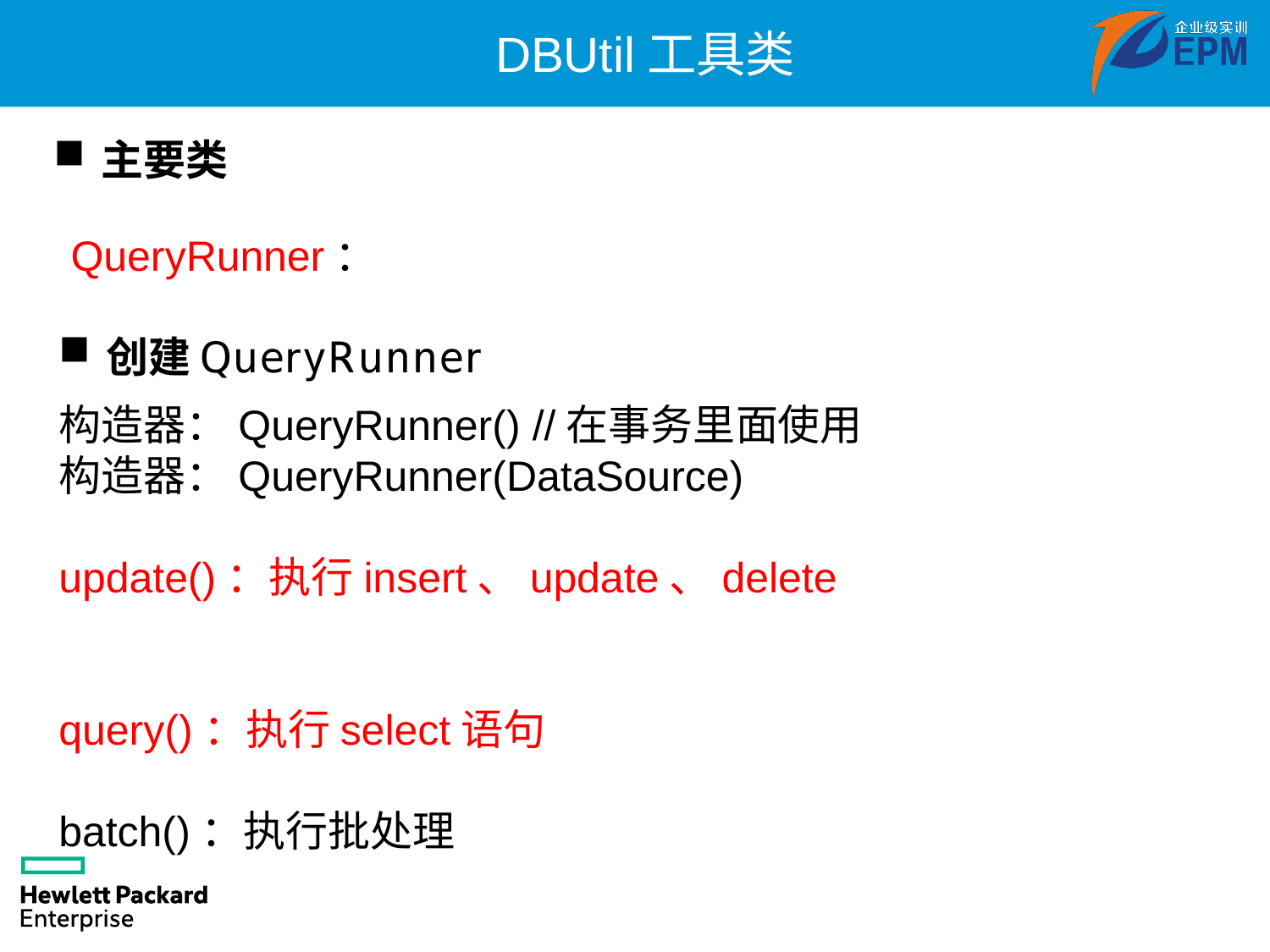

# DBUtil工具类
主要类
 QueryRunner：

创建QueryRunner
构造器：QueryRunner() //在事务里面使用
构造器：QueryRunner(DataSource)

update()：执行insert、update、delete

query()：执行select语句

batch()：执行批处理